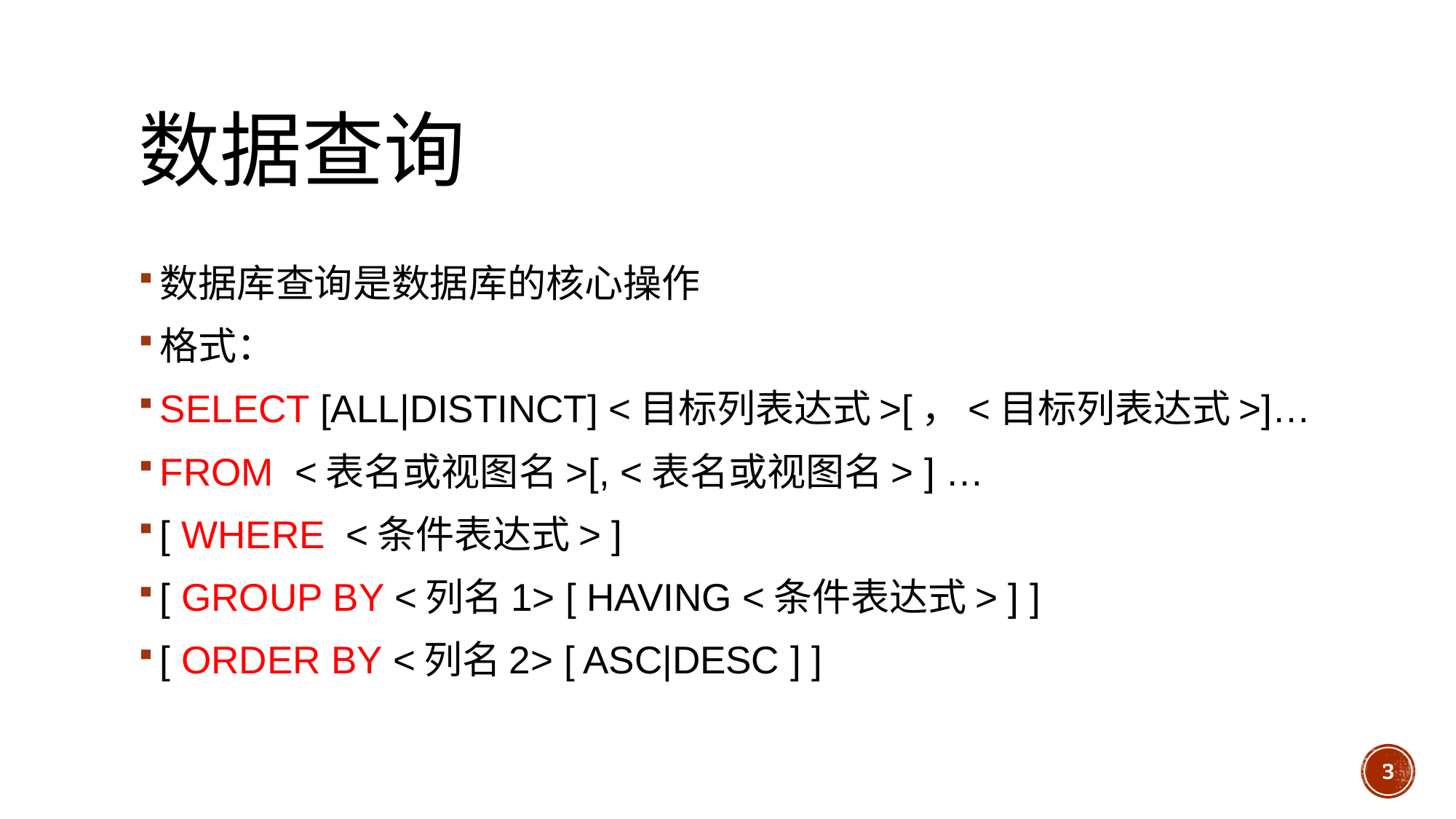

# 数据查询
数据库查询是数据库的核心操作
格式：
SELECT [ALL|DISTINCT] <目标列表达式>[，<目标列表达式>]…
FROM  <表名或视图名>[, <表名或视图名> ] …
[ WHERE  <条件表达式> ]
[ GROUP BY <列名1> [ HAVING <条件表达式> ] ]
[ ORDER BY <列名2> [ ASC|DESC ] ]

3